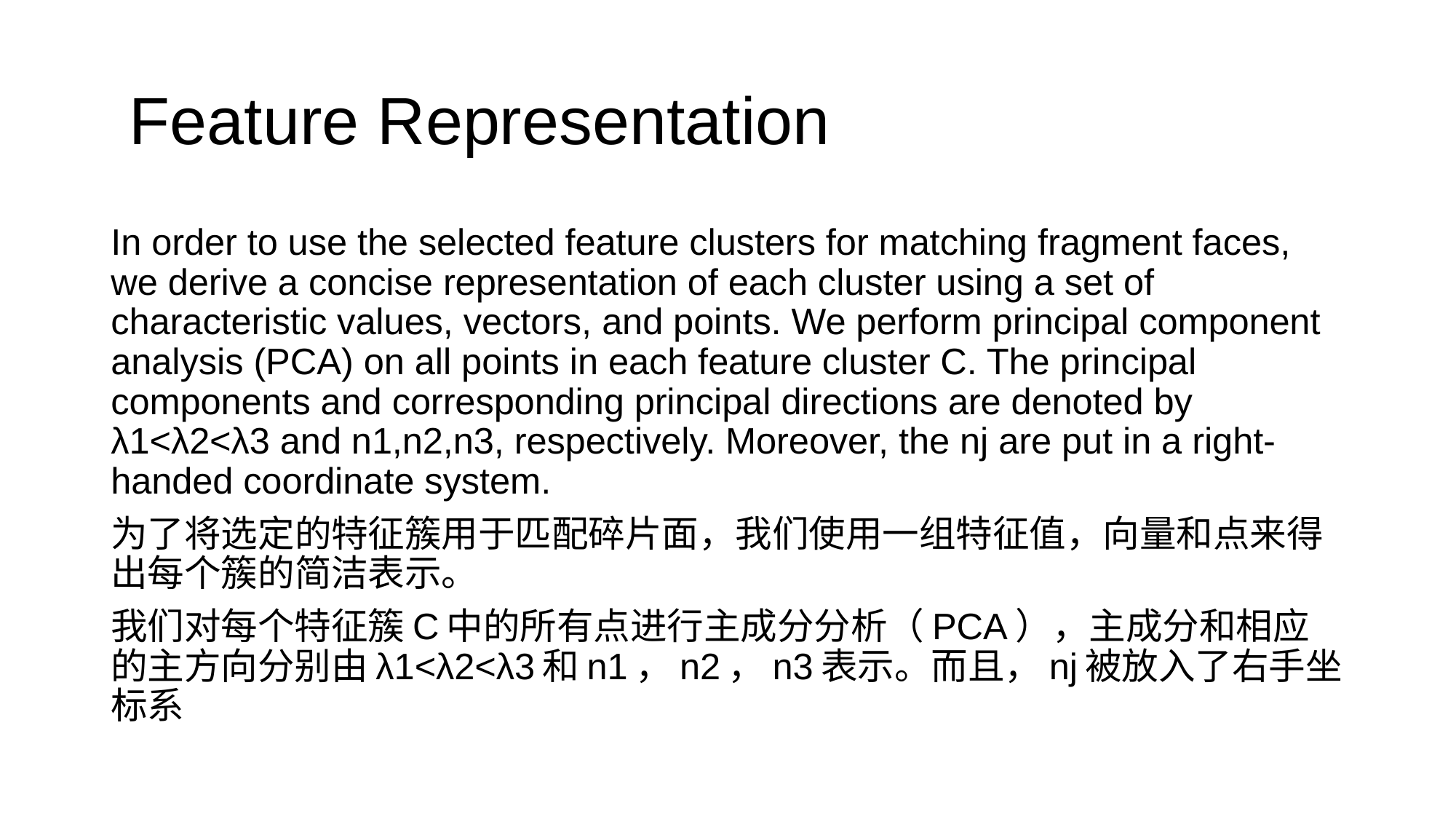

# Feature Representation
In order to use the selected feature clusters for matching fragment faces, we derive a concise representation of each cluster using a set of characteristic values, vectors, and points. We perform principal component analysis (PCA) on all points in each feature cluster C. The principal components and corresponding principal directions are denoted by λ1<λ2<λ3 and n1,n2,n3, respectively. Moreover, the nj are put in a right-handed coordinate system.
为了将选定的特征簇用于匹配碎片面，我们使用一组特征值，向量和点来得出每个簇的简洁表示。
我们对每个特征簇C中的所有点进行主成分分析（PCA），主成分和相应的主方向分别由λ1<λ2<λ3和n1，n2，n3表示。而且，nj被放入了右手坐标系